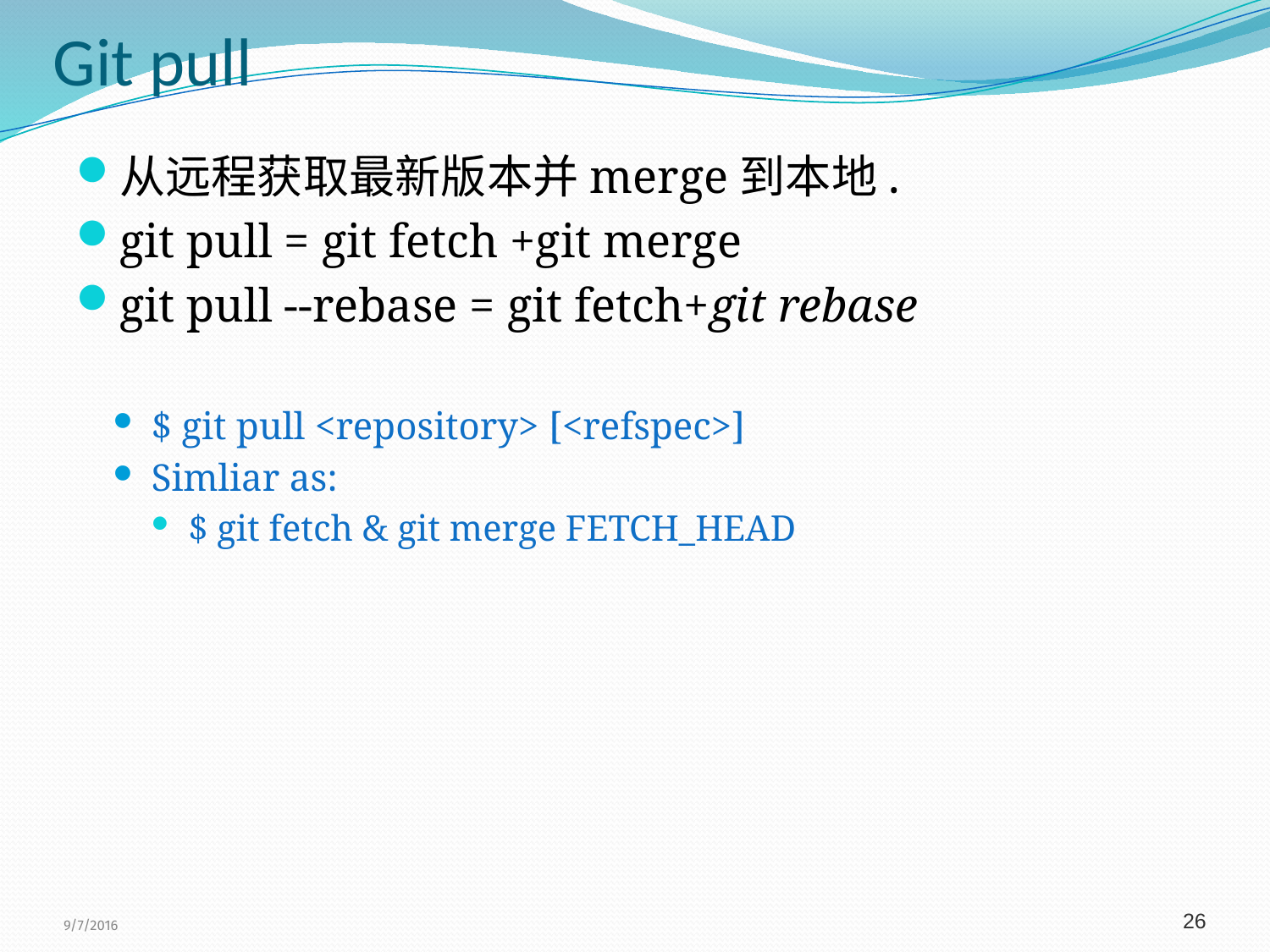

# Git pull
从远程获取最新版本并merge到本地.
git pull = git fetch +git merge
git pull --rebase = git fetch+git rebase

$ git pull <repository> [<refspec>]
Simliar as:
$ git fetch & git merge FETCH_HEAD
9/7/2016
26